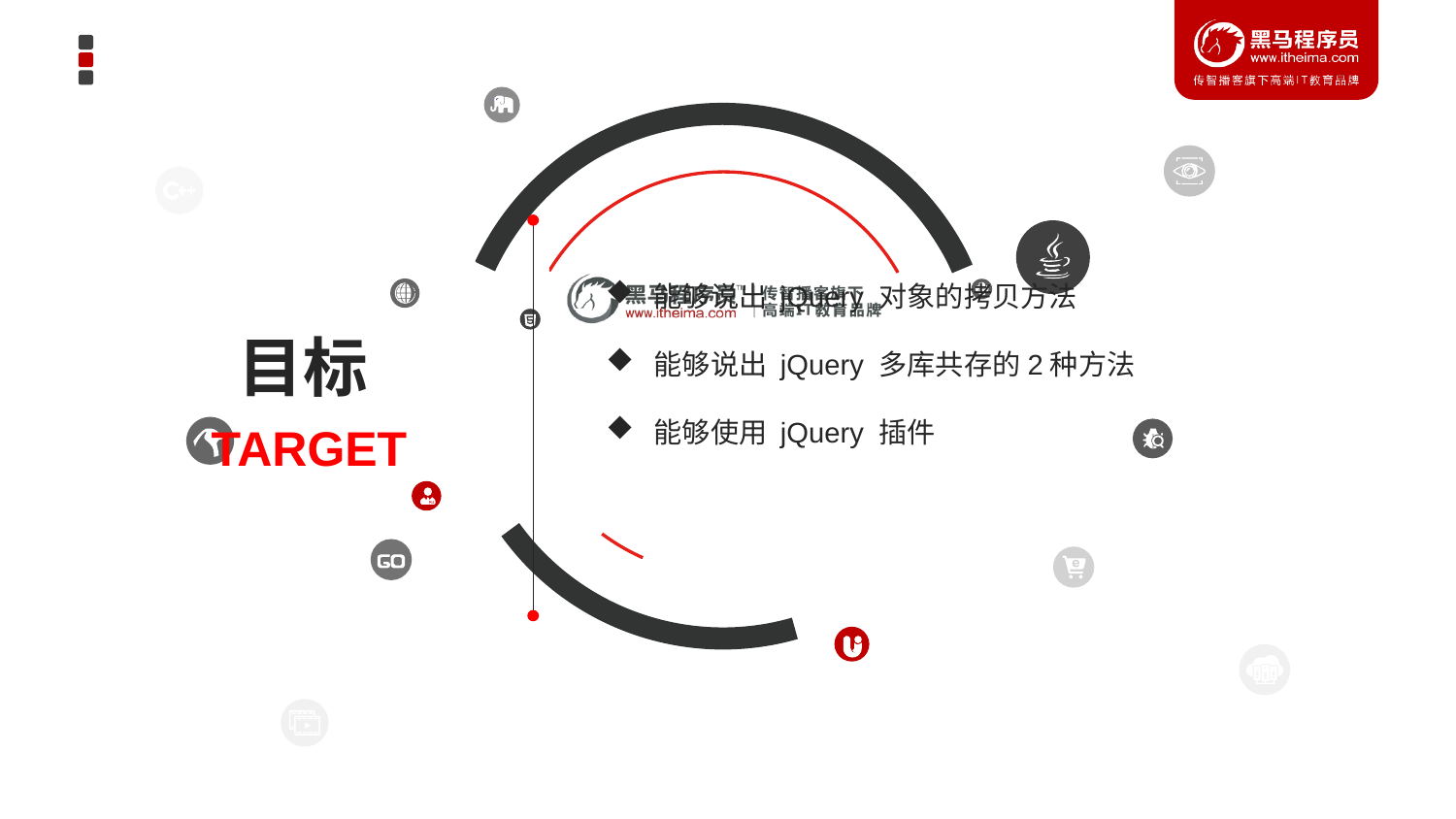

能够说出 jQuery 对象的拷贝方法
  能够说出 jQuery 多库共存的2种方法
  能够使用 jQuery 插件

目标
TARGET